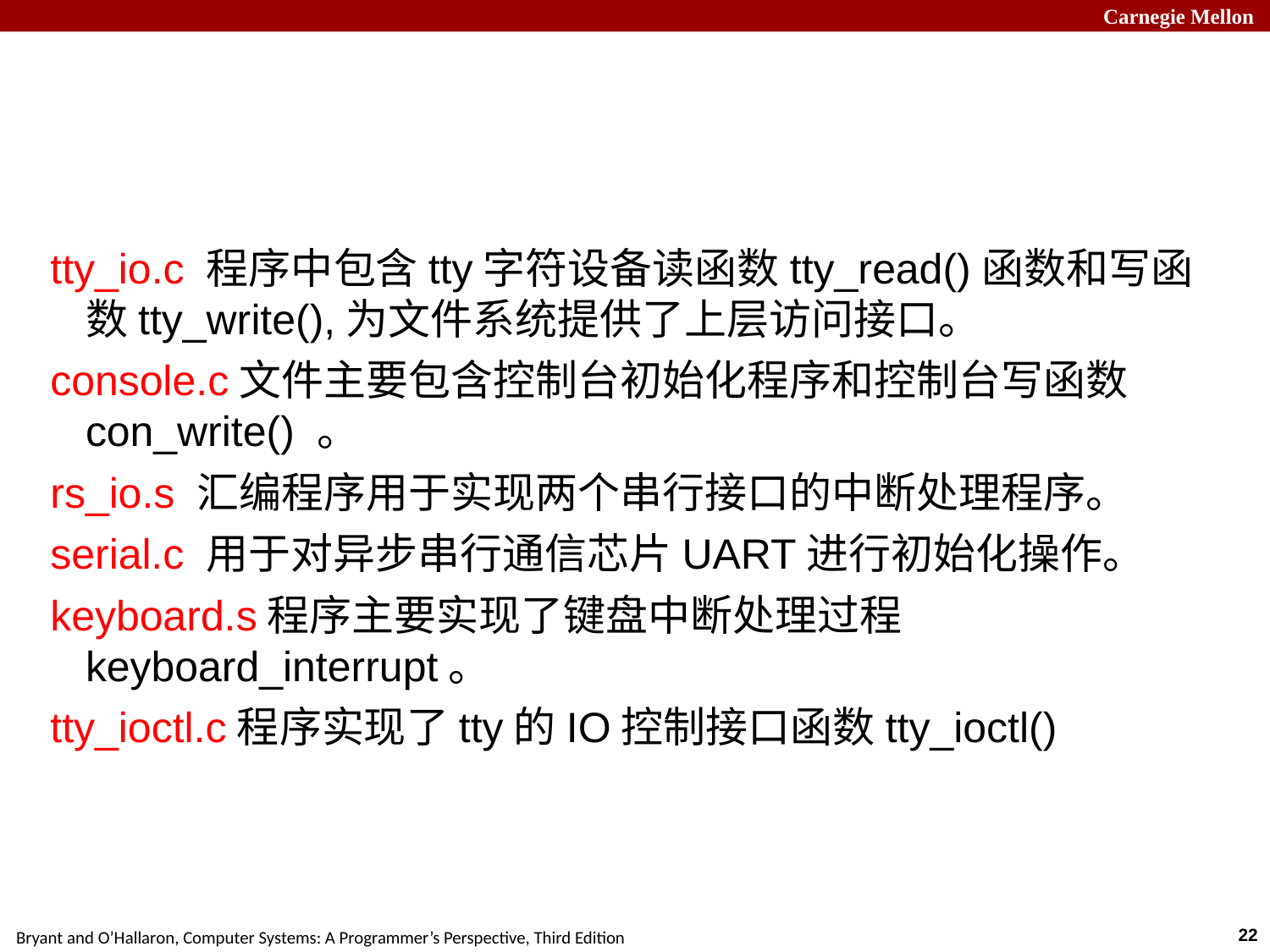

tty_io.c 程序中包含tty字符设备读函数tty_read()函数和写函数tty_write(),为文件系统提供了上层访问接口。
console.c文件主要包含控制台初始化程序和控制台写函数con_write() 。
rs_io.s 汇编程序用于实现两个串行接口的中断处理程序。
serial.c 用于对异步串行通信芯片UART进行初始化操作。
keyboard.s程序主要实现了键盘中断处理过程keyboard_interrupt。
tty_ioctl.c程序实现了tty的IO控制接口函数tty_ioctl()